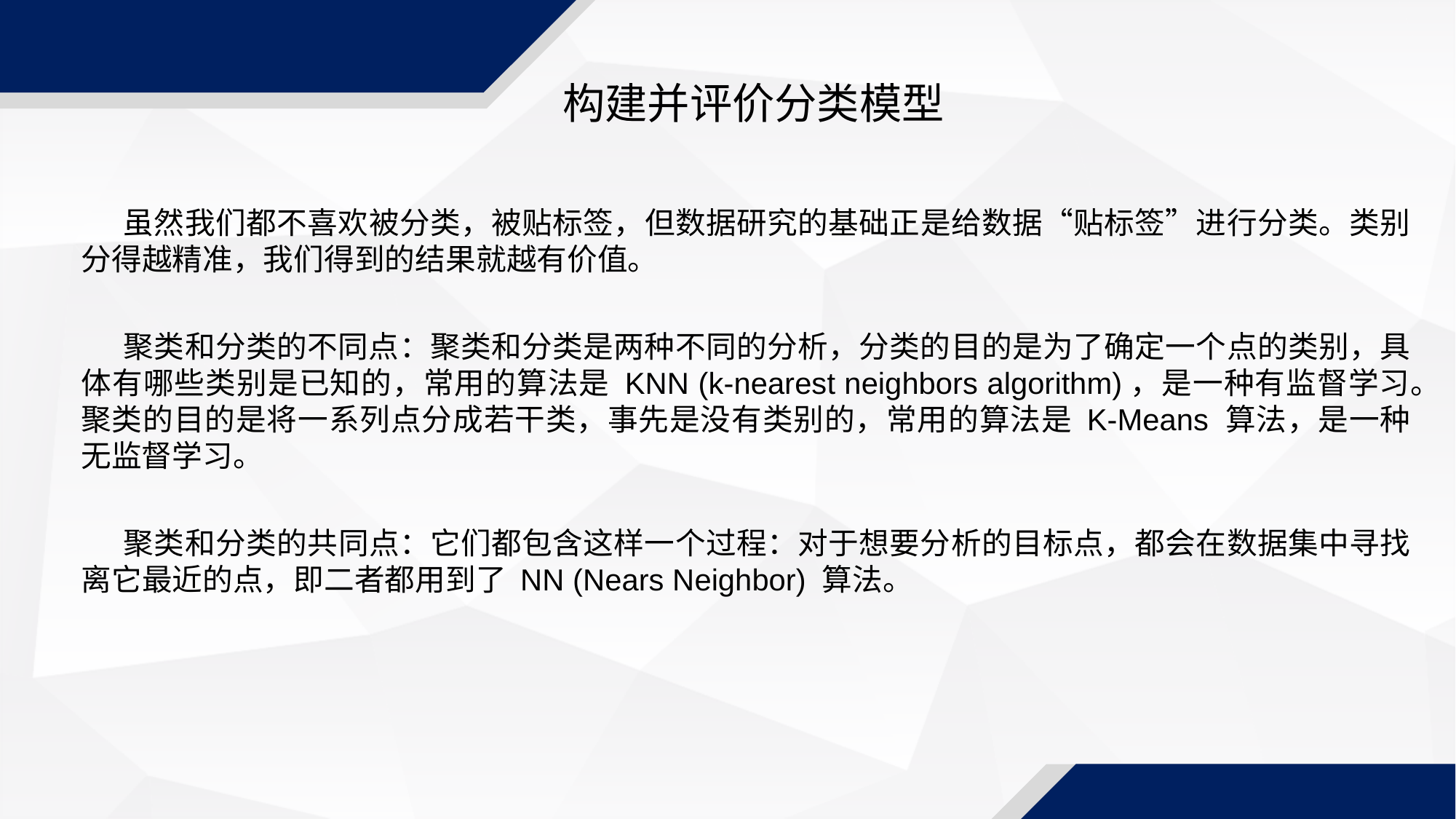

构建并评价分类模型

虽然我们都不喜欢被分类，被贴标签，但数据研究的基础正是给数据“贴标签”进行分类。类别分得越精准，我们得到的结果就越有价值。
聚类和分类的不同点：聚类和分类是两种不同的分析，分类的目的是为了确定一个点的类别，具体有哪些类别是已知的，常用的算法是 KNN (k-nearest neighbors algorithm)，是一种有监督学习。聚类的目的是将一系列点分成若干类，事先是没有类别的，常用的算法是 K-Means 算法，是一种无监督学习。
聚类和分类的共同点：它们都包含这样一个过程：对于想要分析的目标点，都会在数据集中寻找离它最近的点，即二者都用到了 NN (Nears Neighbor) 算法。